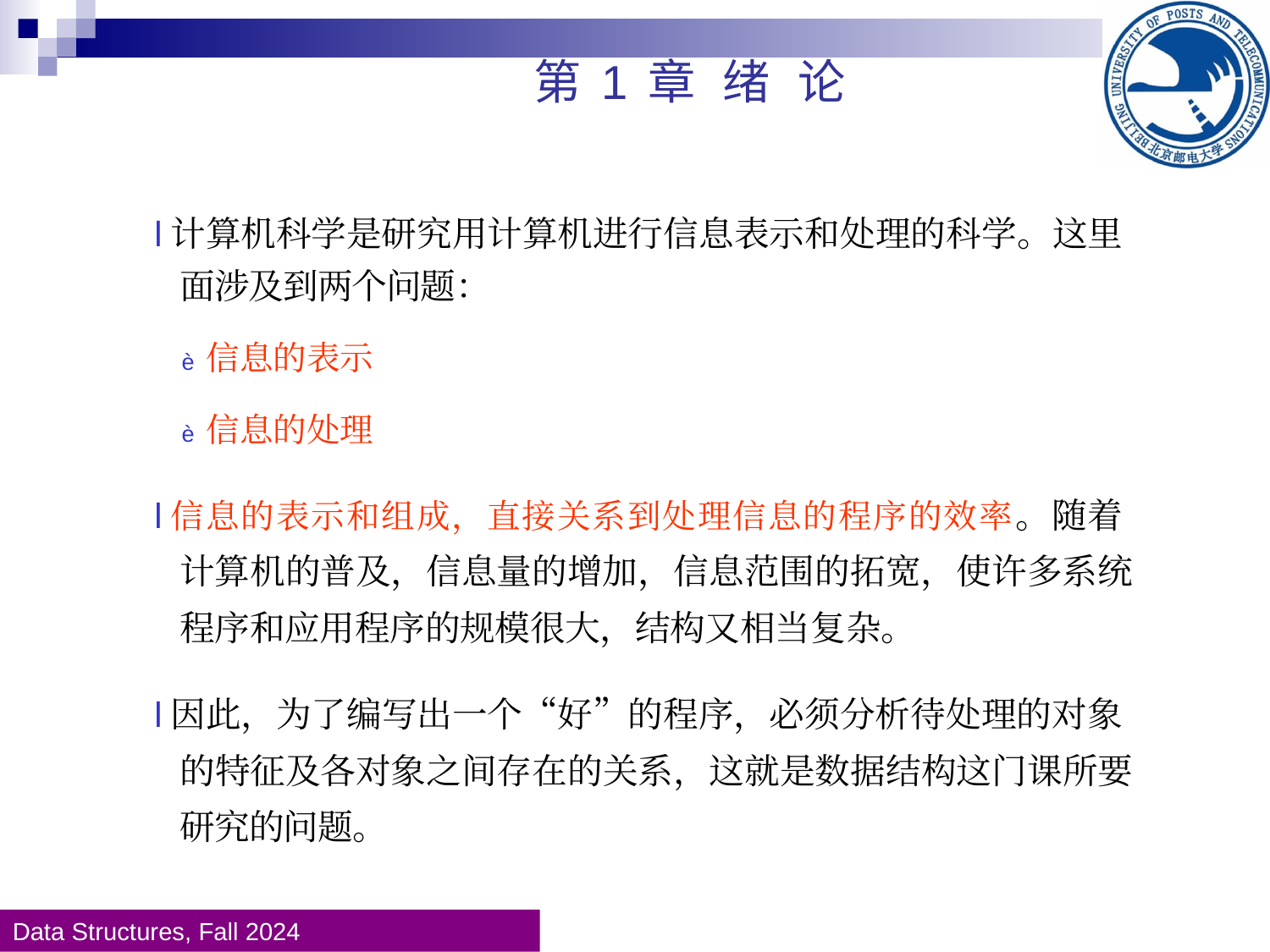

第1章 绪 论

l计算机科学是研究用计算机进行信息表示和处理的科学。这里面涉及到两个问题：

è 信息的表示

è 信息的处理
l信息的表示和组成，直接关系到处理信息的程序的效率。随着 计算机的普及，信息量的增加，信息范围的拓宽，使许多系统 程序和应用程序的规模很大，结构又相当复杂。

l因此，为了编写出一个“好”的程序，必须分析待处理的对象 的特征及各对象之间存在的关系，这就是数据结构这门课所要 研究的问题。